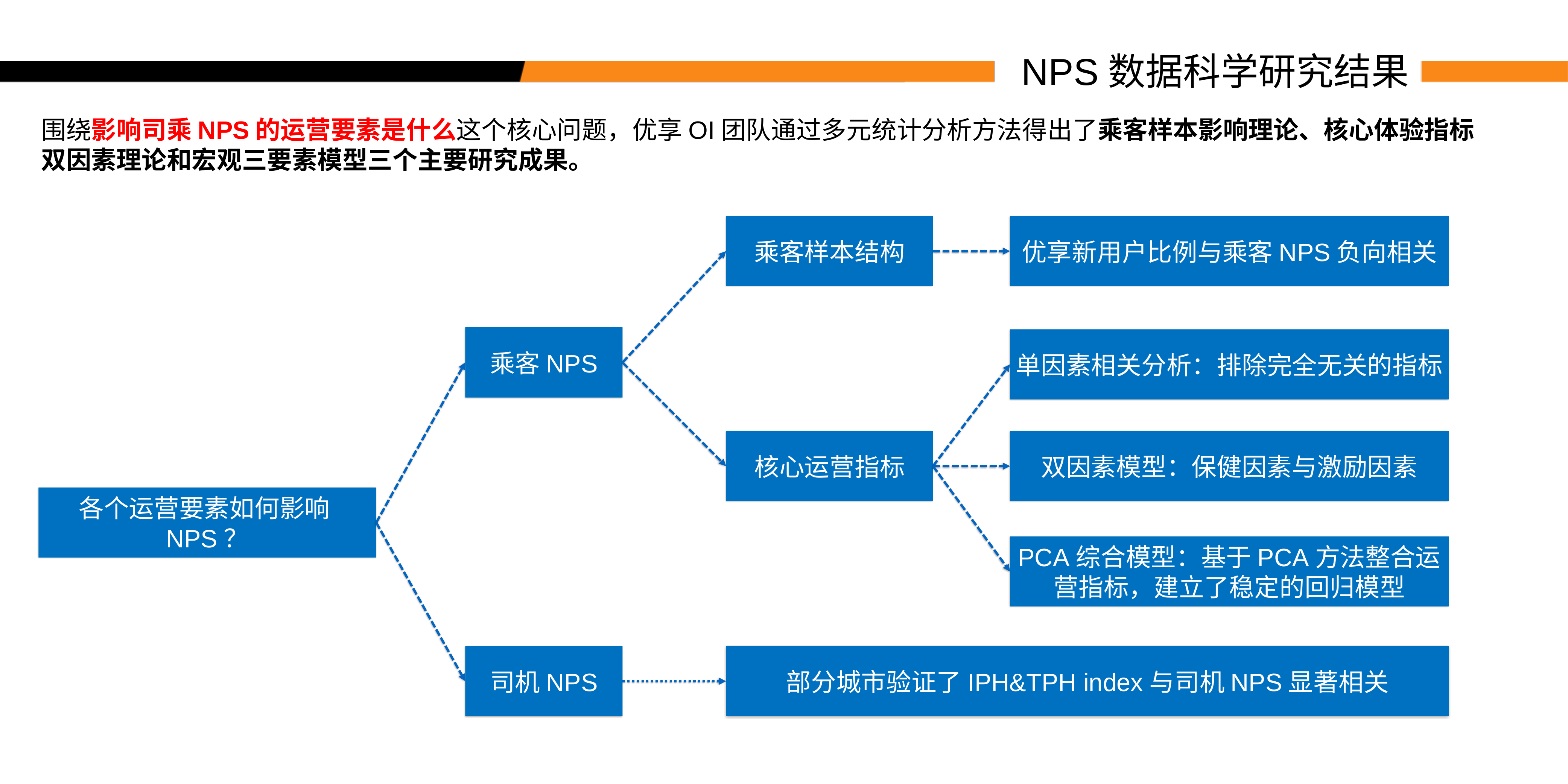

NPS数据科学研究结果
围绕影响司乘NPS的运营要素是什么这个核心问题，优享OI团队通过多元统计分析方法得出了乘客样本影响理论、核心体验指标双因素理论和宏观三要素模型三个主要研究成果。
乘客样本结构
优享新用户比例与乘客NPS负向相关
乘客NPS
单因素相关分析：排除完全无关的指标
核心运营指标
双因素模型：保健因素与激励因素
各个运营要素如何影响NPS？
PCA综合模型：基于PCA方法整合运营指标，建立了稳定的回归模型
司机NPS
部分城市验证了IPH&TPH index与司机NPS显著相关